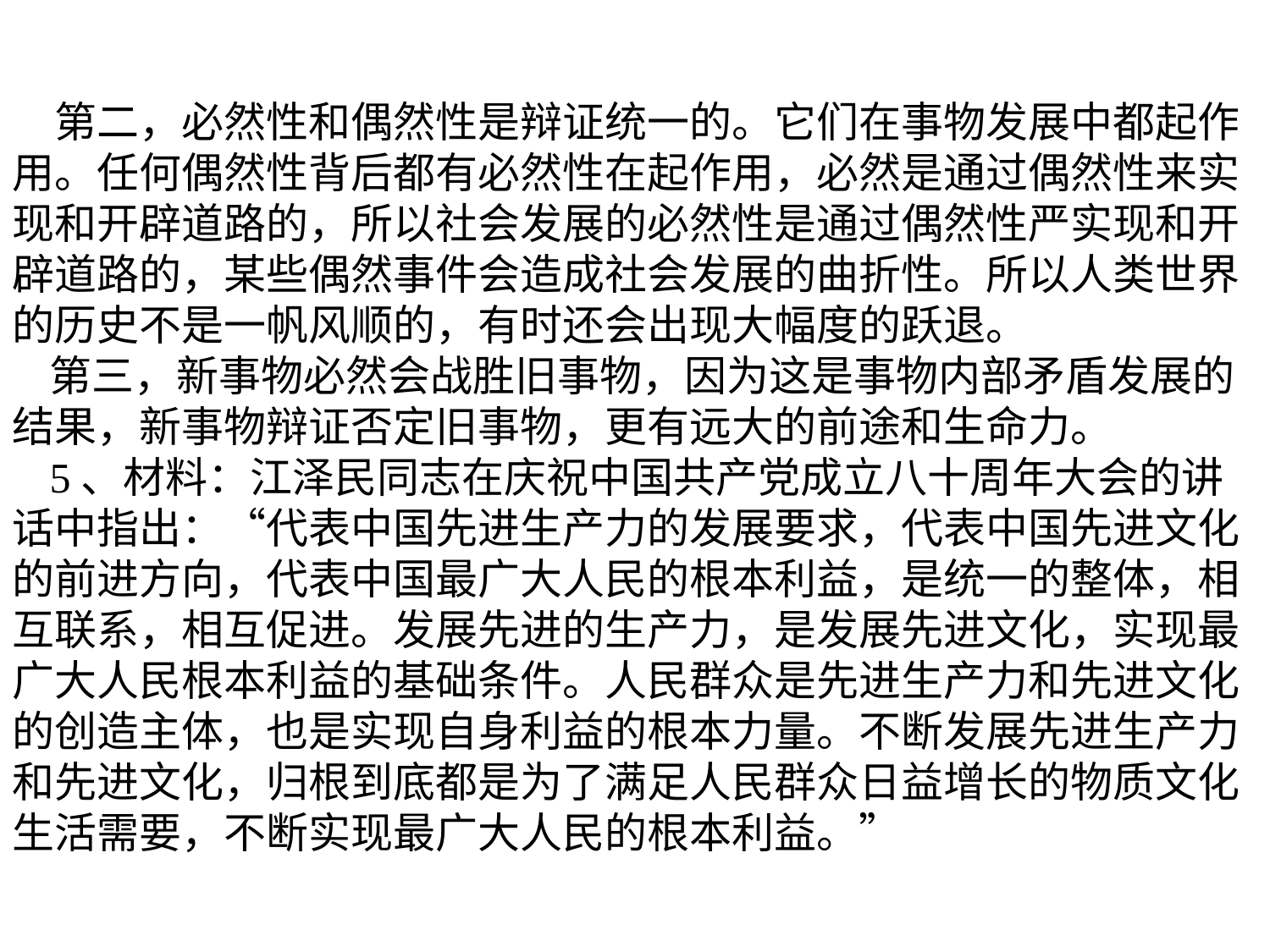

第二，必然性和偶然性是辩证统一的。它们在事物发展中都起作用。任何偶然性背后都有必然性在起作用，必然是通过偶然性来实现和开辟道路的，所以社会发展的必然性是通过偶然性严实现和开辟道路的，某些偶然事件会造成社会发展的曲折性。所以人类世界的历史不是一帆风顺的，有时还会出现大幅度的跃退。
第三，新事物必然会战胜旧事物，因为这是事物内部矛盾发展的结果，新事物辩证否定旧事物，更有远大的前途和生命力。
5、材料：江泽民同志在庆祝中国共产党成立八十周年大会的讲话中指出：“代表中国先进生产力的发展要求，代表中国先进文化的前进方向，代表中国最广大人民的根本利益，是统一的整体，相互联系，相互促进。发展先进的生产力，是发展先进文化，实现最广大人民根本利益的基础条件。人民群众是先进生产力和先进文化的创造主体，也是实现自身利益的根本力量。不断发展先进生产力和先进文化，归根到底都是为了满足人民群众日益增长的物质文化生活需要，不断实现最广大人民的根本利益。”